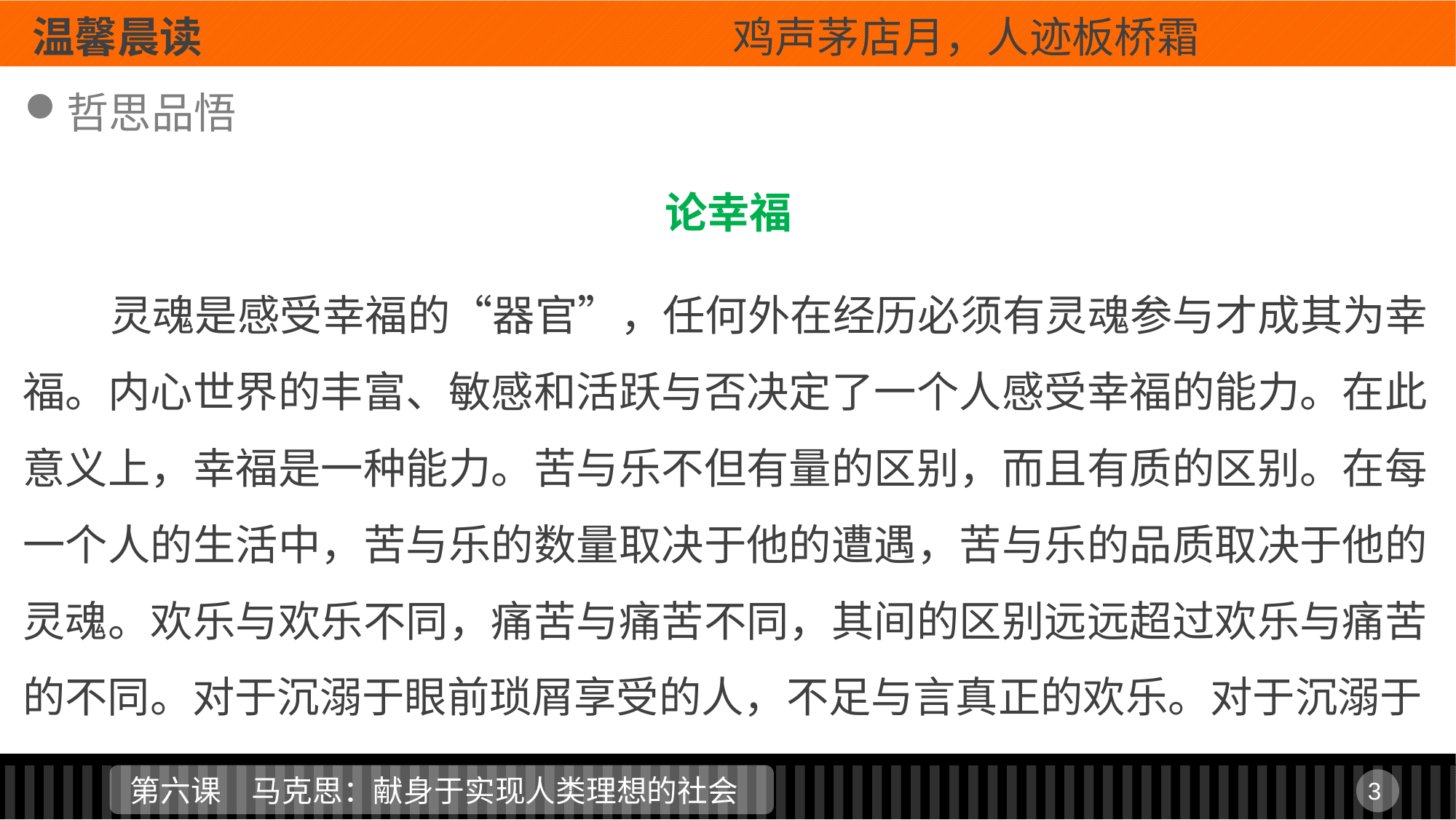

温馨晨读                                                       鸡声茅店月，人迹板桥霜
哲思品悟
论幸福
        灵魂是感受幸福的“器官”，任何外在经历必须有灵魂参与才成其为幸福。内心世界的丰富、敏感和活跃与否决定了一个人感受幸福的能力。在此意义上，幸福是一种能力。苦与乐不但有量的区别，而且有质的区别。在每一个人的生活中，苦与乐的数量取决于他的遭遇，苦与乐的品质取决于他的灵魂。欢乐与欢乐不同，痛苦与痛苦不同，其间的区别远远超过欢乐与痛苦的不同。对于沉溺于眼前琐屑享受的人，不足与言真正的欢乐。对于沉溺于